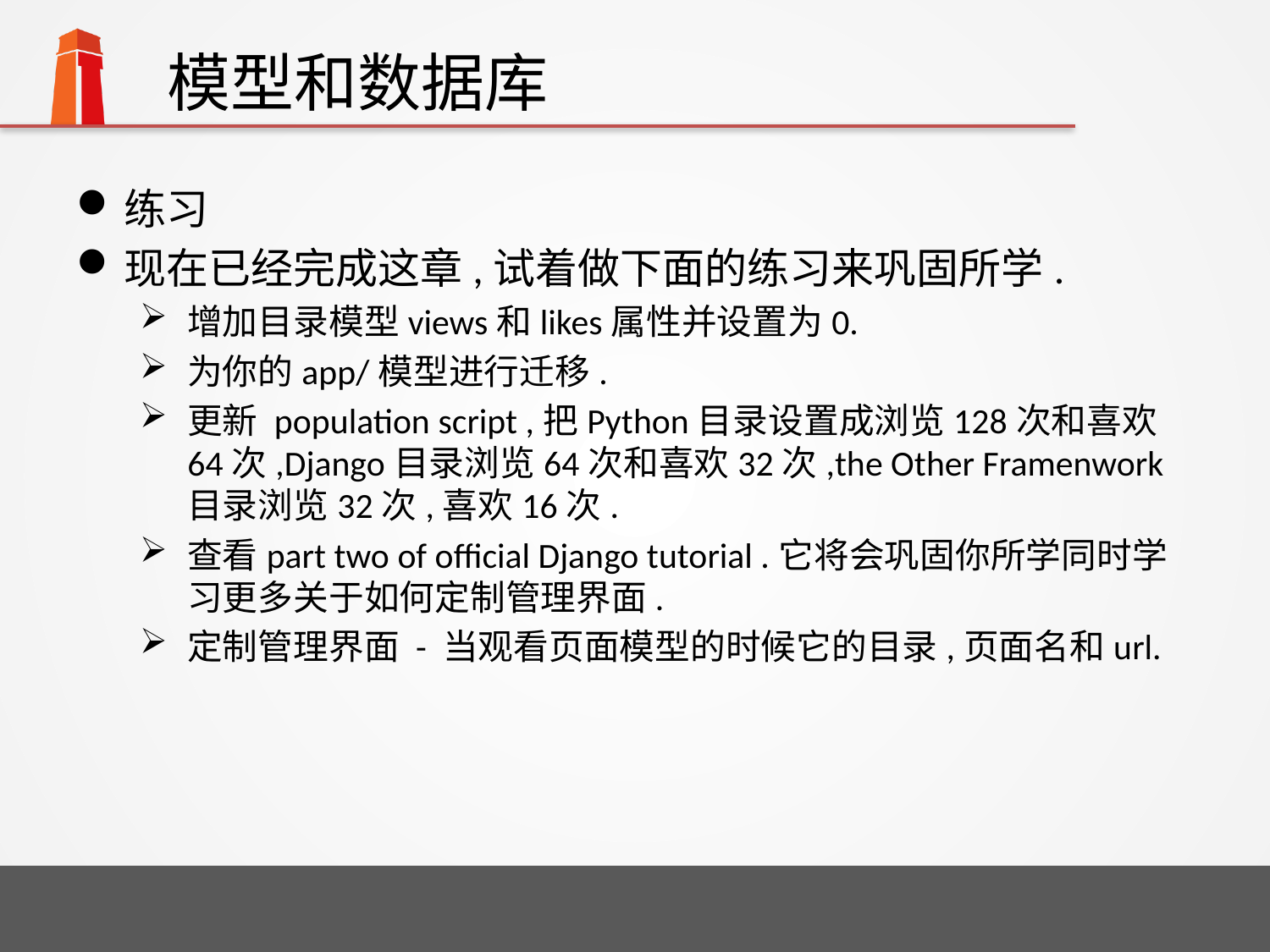

# 模型和数据库
练习
现在已经完成这章,试着做下面的练习来巩固所学.
增加目录模型views和likes属性并设置为0.
为你的app/模型进行迁移.
更新 population script ,把Python目录设置成浏览128次和喜欢64次,Django目录浏览64次和喜欢32次,the Other Framenwork目录浏览32次,喜欢16次.
查看part two of official Django tutorial .它将会巩固你所学同时学习更多关于如何定制管理界面.
定制管理界面 - 当观看页面模型的时候它的目录,页面名和url.